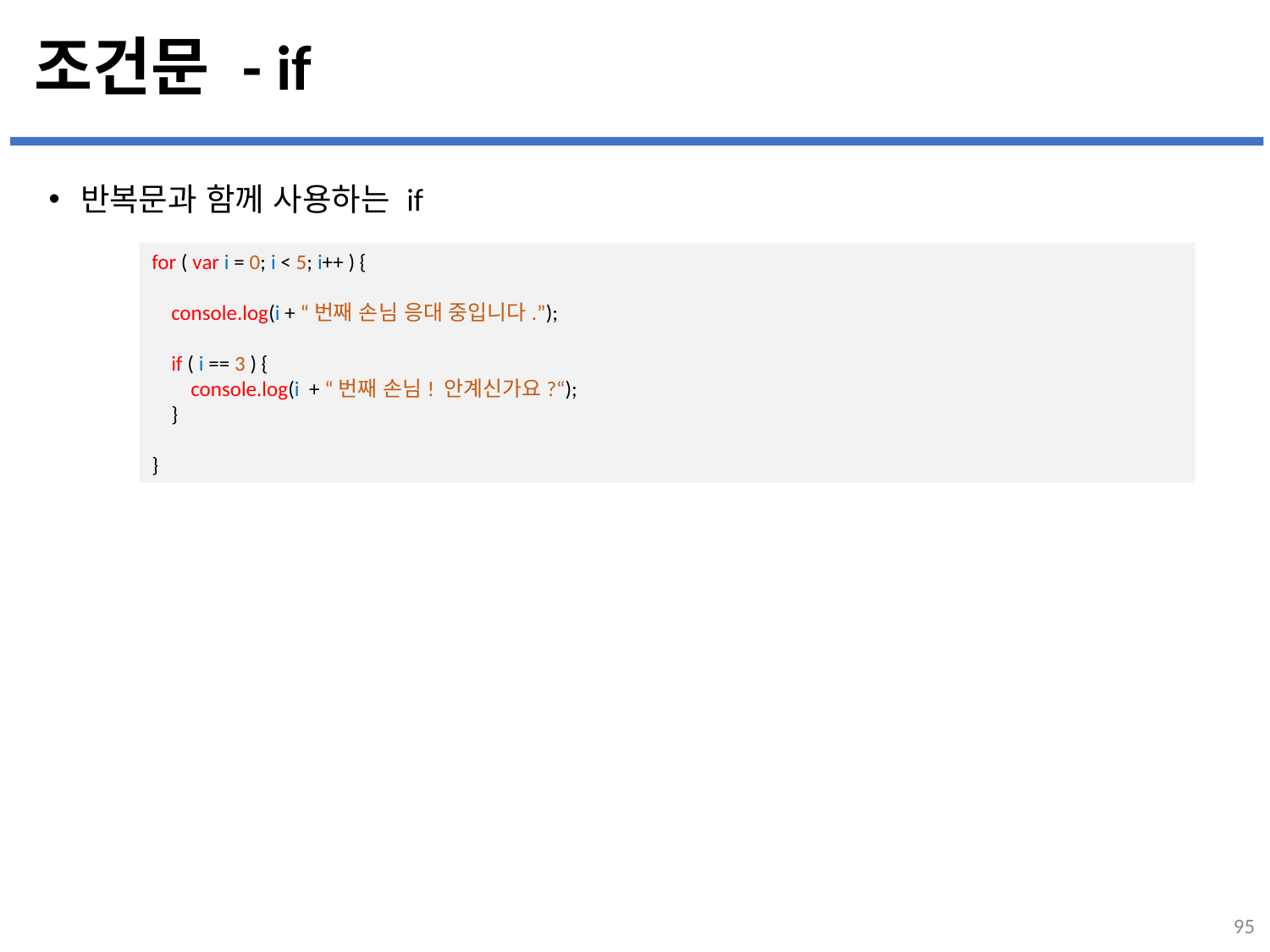

# 조건문 - if
반복문과 함께 사용하는 if
for ( var i = 0; i < 5; i++ ) {

    console.log(i + “번째 손님 응대 중입니다.”);

    if ( i == 3 ) {
        console.log(i  + “번째 손님! 안계신가요?“);
    }

}
95